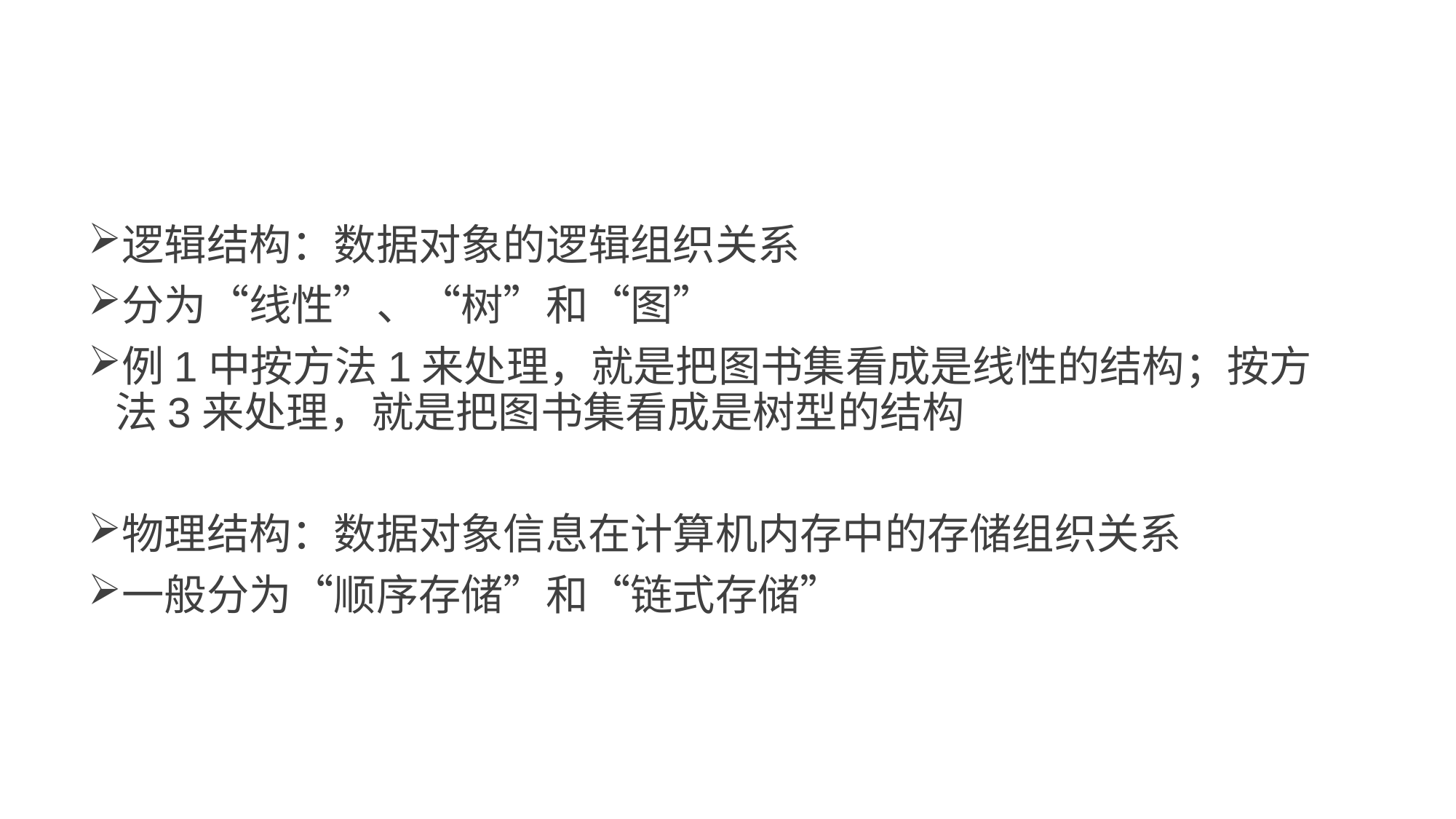

#
逻辑结构：数据对象的逻辑组织关系
分为“线性”、“树”和“图”
例1中按方法1来处理，就是把图书集看成是线性的结构；按方法3来处理，就是把图书集看成是树型的结构

物理结构：数据对象信息在计算机内存中的存储组织关系
一般分为“顺序存储”和“链式存储”